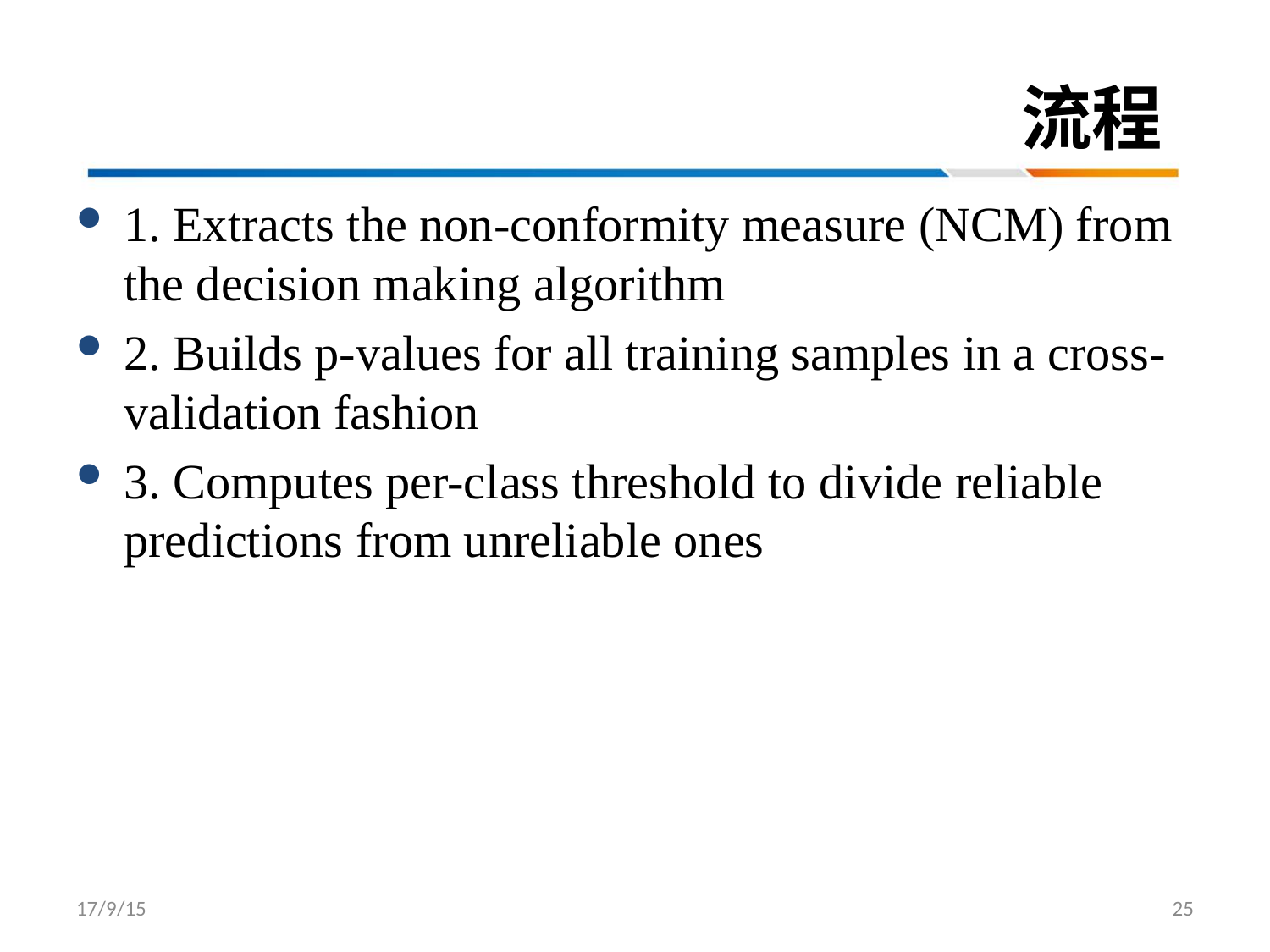

# 流程
1. Extracts the non-conformity measure (NCM) from the decision making algorithm
2. Builds p-values for all training samples in a cross-validation fashion
3. Computes per-class threshold to divide reliable predictions from unreliable ones
17/9/15
25